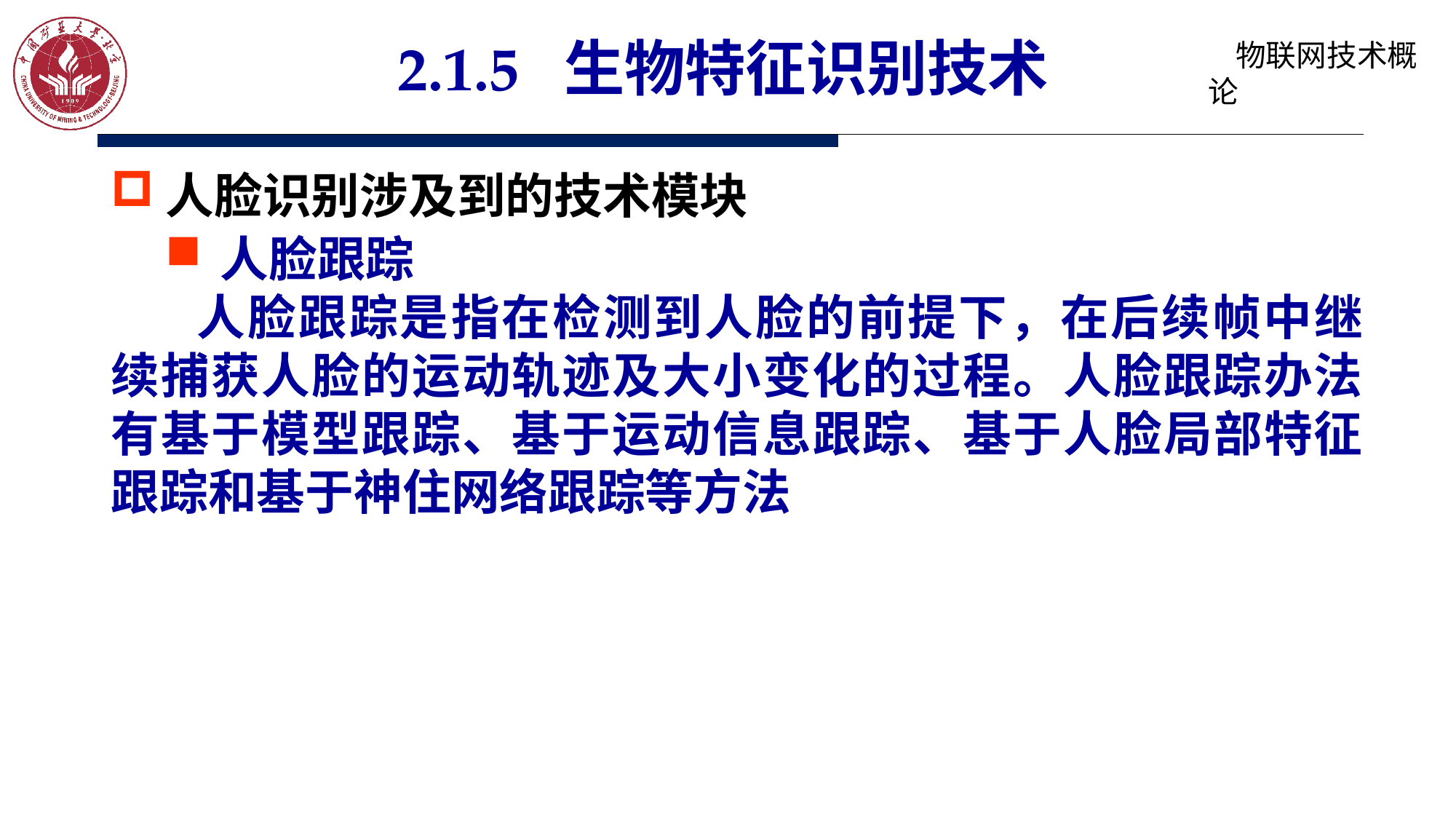

# 2.1.5  生物特征识别技术
人脸识别涉及到的技术模块
人脸跟踪
人脸跟踪是指在检测到人脸的前提下，在后续帧中继续捕获人脸的运动轨迹及大小变化的过程。人脸跟踪办法有基于模型跟踪、基于运动信息跟踪、基于人脸局部特征跟踪和基于神住网络跟踪等方法